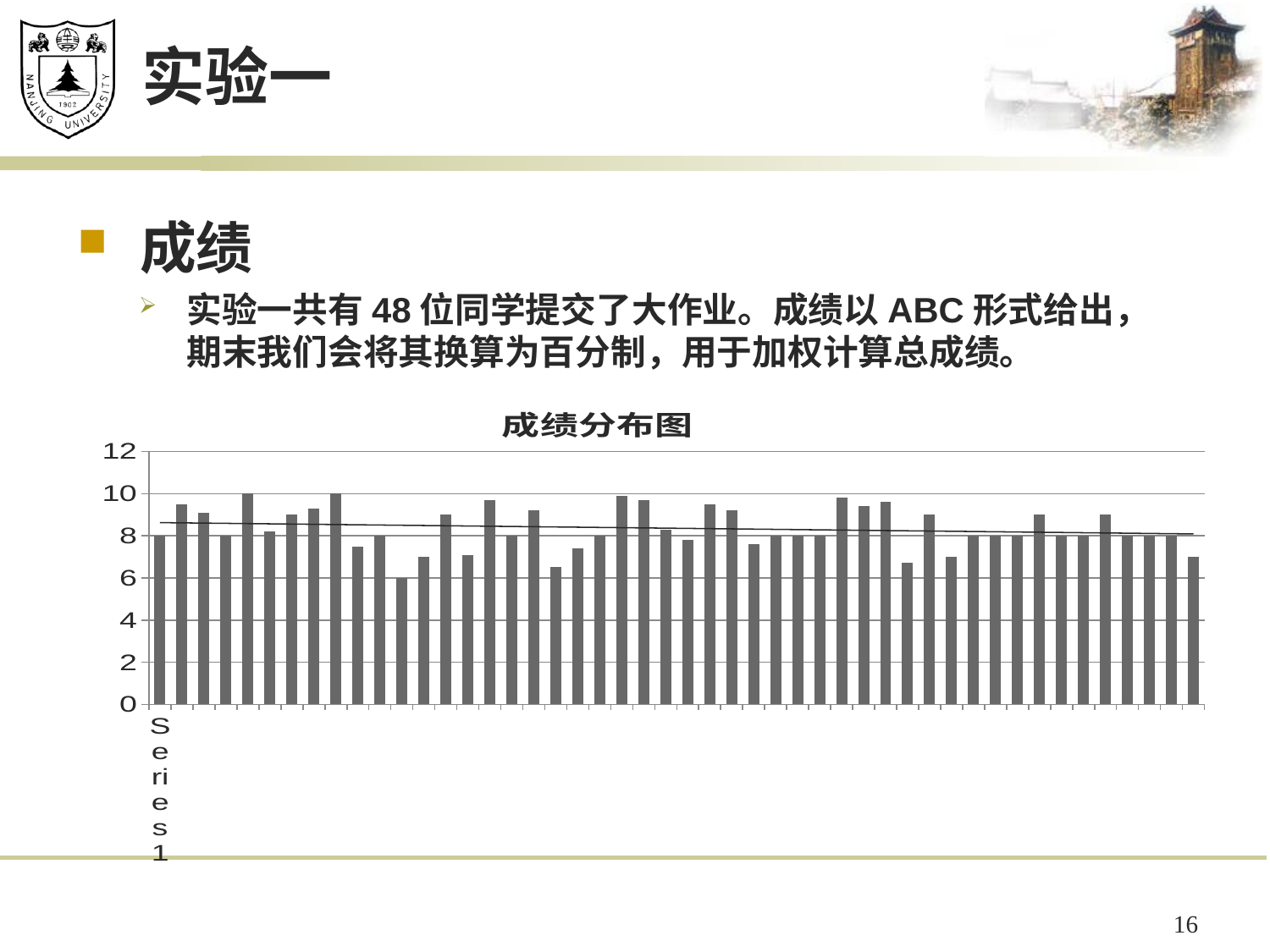

# 实验一
成绩
实验一共有48位同学提交了大作业。成绩以ABC形式给出，期末我们会将其换算为百分制，用于加权计算总成绩。

### Chart: 成绩分布图

| Category | 成绩 |
|---|---|
|  | 8.0 |
|  | 9.5 |
|  | 9.1 |
|  | 8.0 |
|  | 10.0 |
|  | 8.2 |
|  | 9.0 |
|  | 9.3 |
|  | 10.0 |
|  | 7.5 |
|  | 8.0 |
|  | 6.0 |
|  | 7.0 |
|  | 9.0 |
|  | 7.1 |
|  | 9.7 |
|  | 8.0 |
|  | 9.2 |
|  | 6.5 |
|  | 7.4 |
|  | 8.0 |
|  | 9.9 |
|  | 9.7 |
|  | 8.3 |
|  | 7.8 |
|  | 9.5 |
|  | 9.2 |
|  | 7.6 |
|  | 8.0 |
|  | 8.0 |
|  | 8.0 |
|  | 9.8 |
|  | 9.4 |
|  | 9.6 |
|  | 6.7 |
|  | 9.0 |
|  | 7.0 |
|  | 8.0 |
|  | 8.0 |
|  | 8.0 |
|  | 9.0 |
|  | 8.0 |
|  | 8.0 |
|  | 9.0 |
|  | 8.0 |
|  | 8.0 |
|  | 8.0 |
|  | 7.0 |